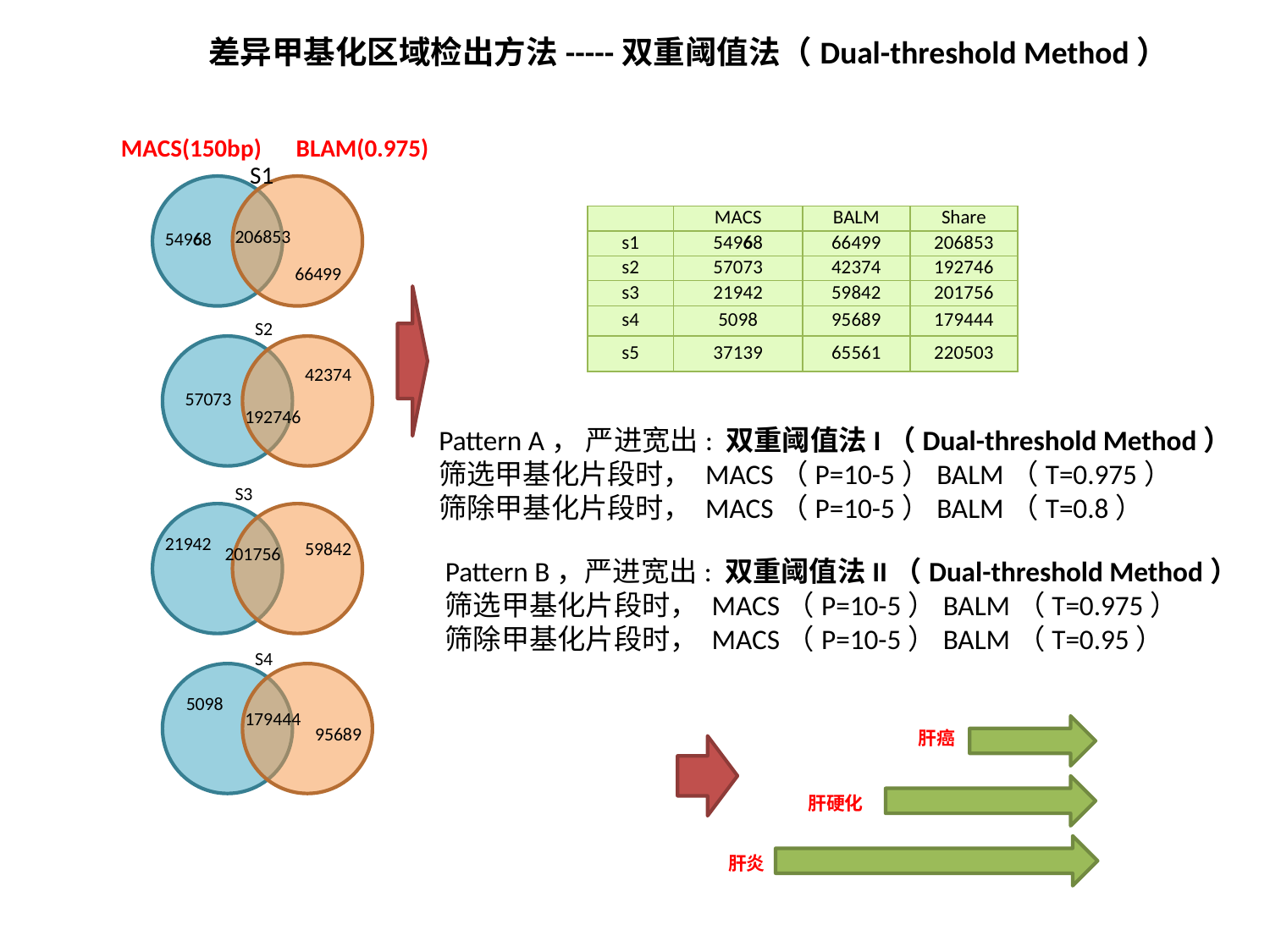

差异甲基化区域检出方法-----双重阈值法（Dual-threshold Method）
MACS(150bp)
BLAM(0.975)
S1

|  | MACS | BALM | Share |
| --- | --- | --- | --- |
| s1 | 54968 | 66499 | 206853 |
| s2 | 57073 | 42374 | 192746 |
| s3 | 21942 | 59842 | 201756 |
| s4 | 5098 | 95689 | 179444 |
| s5 | 37139 | 65561 | 220503 |
206853
54968
66499

S2

42374
57073
192746
Pattern A， 严进宽出: 双重阈值法I（Dual-threshold Method）
筛选甲基化片段时， MACS（P=10-5）BALM（T=0.975）
筛除甲基化片段时， MACS（P=10-5）BALM（T=0.8）
S3

21942
59842
201756
Pattern B，严进宽出: 双重阈值法II（Dual-threshold Method）
筛选甲基化片段时， MACS（P=10-5）BALM（T=0.975）
筛除甲基化片段时， MACS（P=10-5）BALM（T=0.95）
S4

5098
179444
95689

肝癌

肝硬化

肝炎